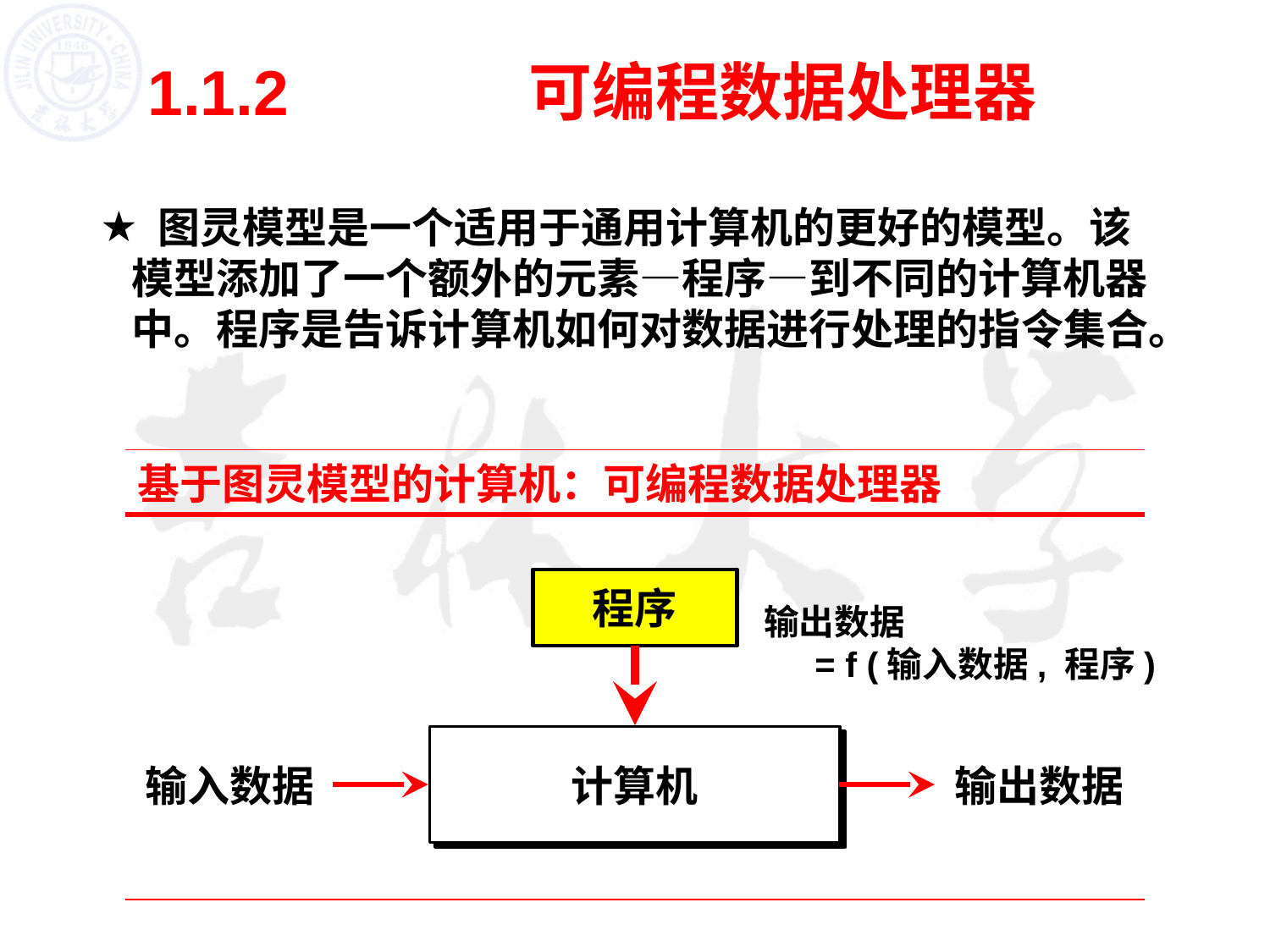

# 1.1.2		可编程数据处理器
 图灵模型是一个适用于通用计算机的更好的模型。该模型添加了一个额外的元素—程序—到不同的计算机器中。程序是告诉计算机如何对数据进行处理的指令集合。
基于图灵模型的计算机：可编程数据处理器
程序
计算机

输入数据
输出数据
输出数据
 = f (输入数据, 程序)